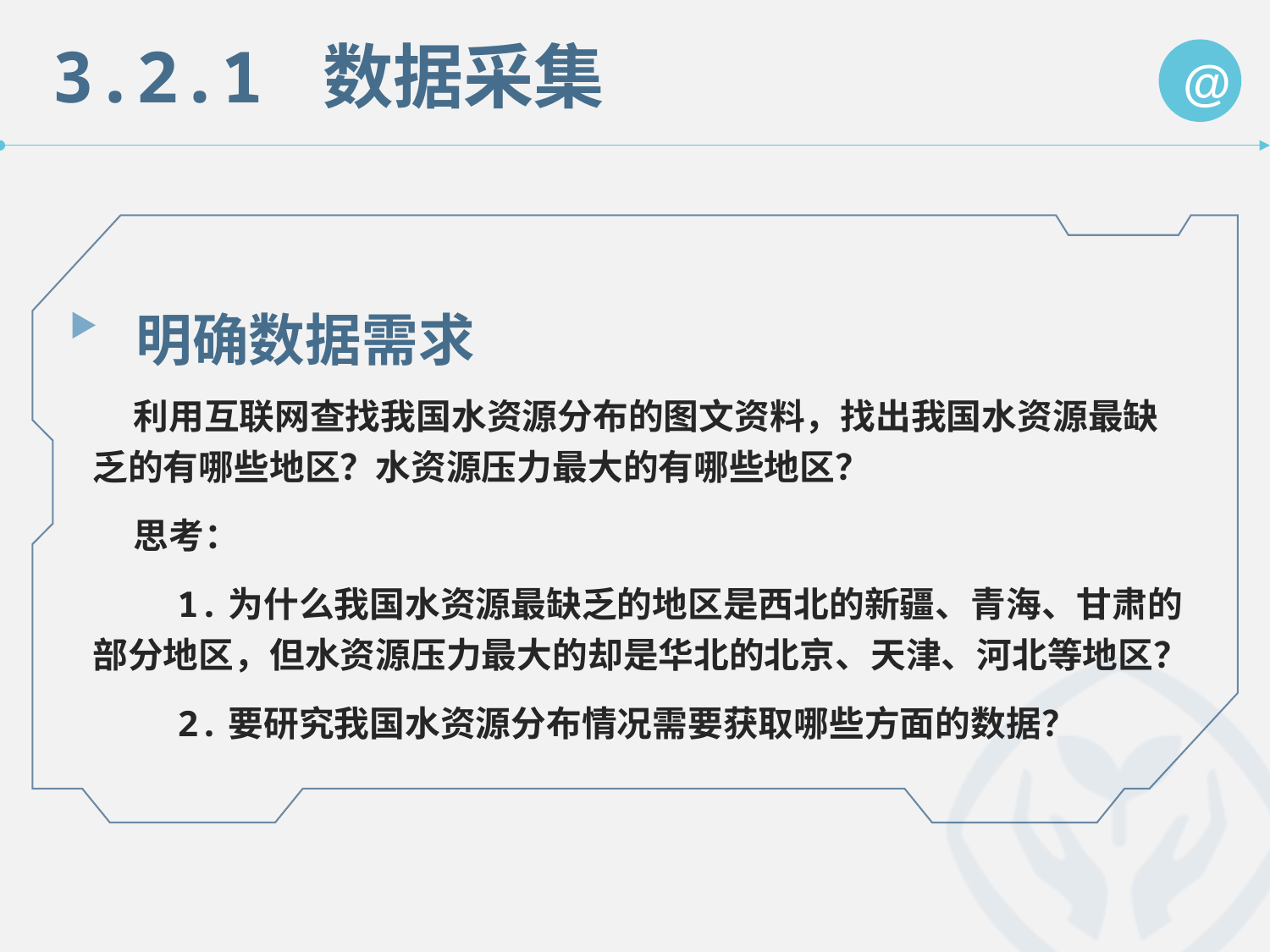

3.2.1 数据采集
@

明确数据需求

    利用互联网查找我国水资源分布的图文资料，找出我国水资源最缺乏的有哪些地区？水资源压力最大的有哪些地区？
    思考：
    1.为什么我国水资源最缺乏的地区是西北的新疆、青海、甘肃的部分地区，但水资源压力最大的却是华北的北京、天津、河北等地区？
    2.要研究我国水资源分布情况需要获取哪些方面的数据？